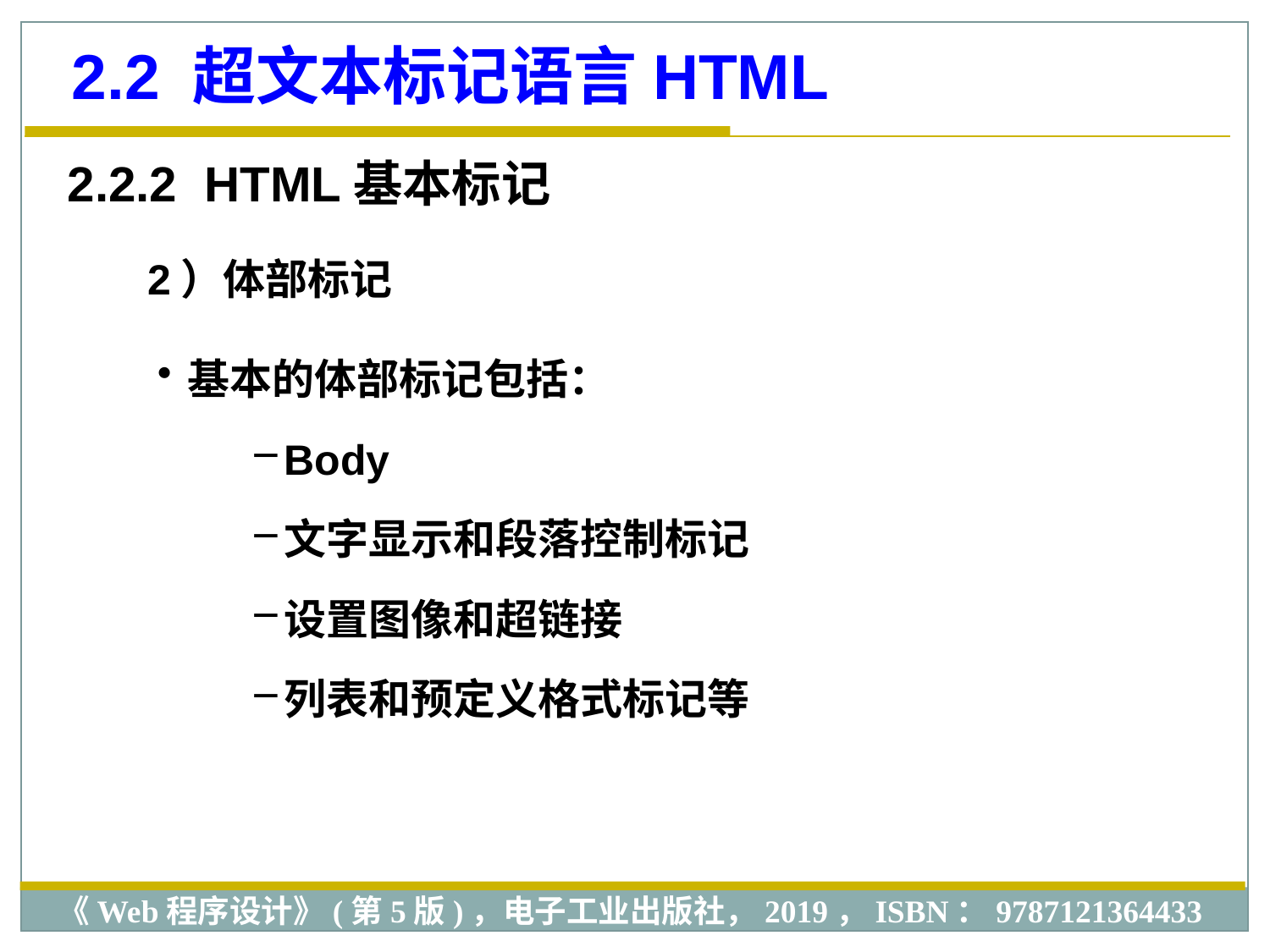

2.2 超文本标记语言HTML
2.2.2  HTML基本标记
2）体部标记
基本的体部标记包括：
Body
文字显示和段落控制标记
设置图像和超链接
列表和预定义格式标记等